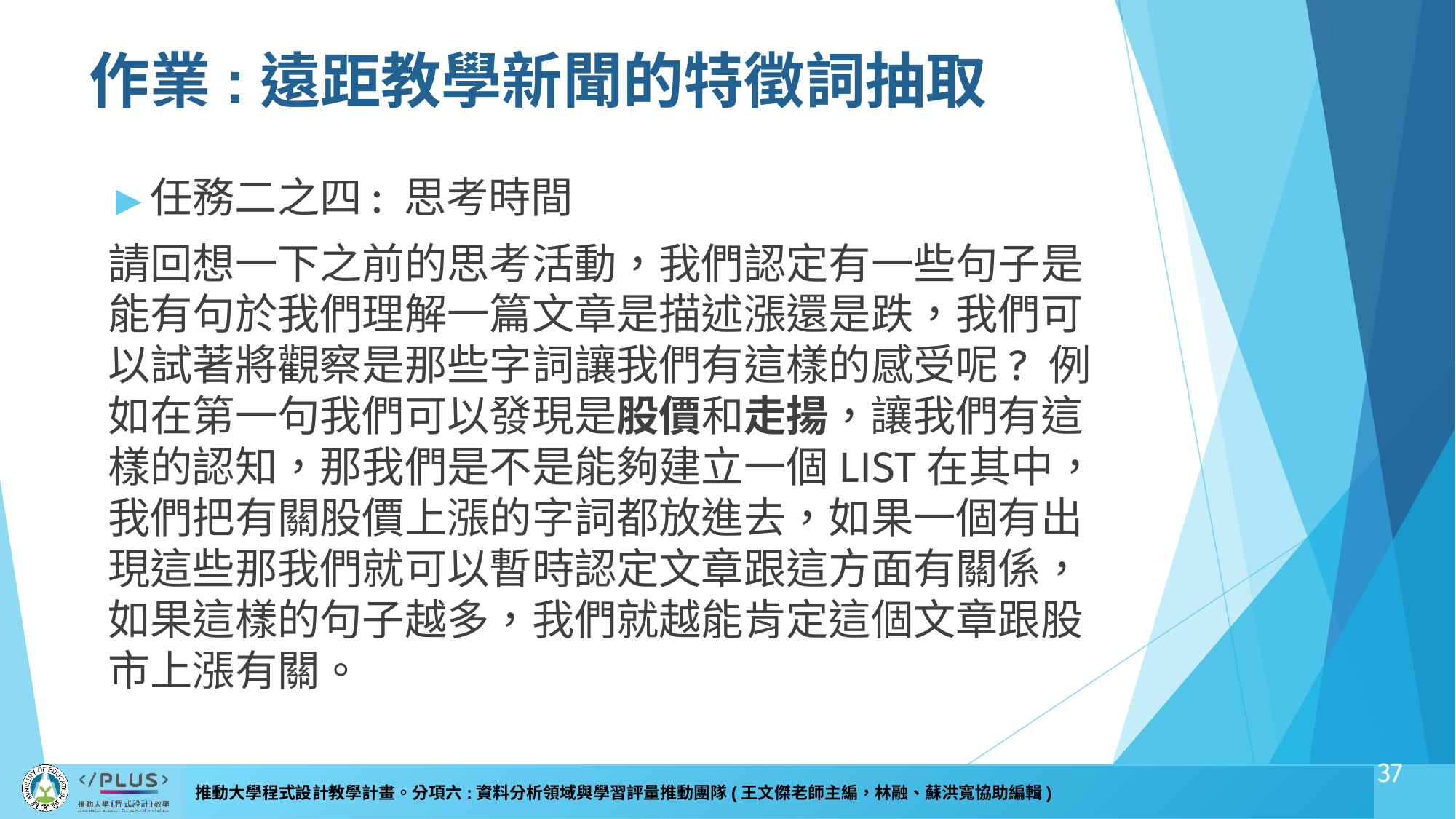

# 作業:遠距教學新聞的特徵詞抽取
任務二之四: 思考時間
請回想一下之前的思考活動，我們認定有一些句子是能有句於我們理解一篇文章是描述漲還是跌，我們可以試著將觀察是那些字詞讓我們有這樣的感受呢? 例如在第一句我們可以發現是股價和走揚，讓我們有這樣的認知，那我們是不是能夠建立一個LIST在其中，我們把有關股價上漲的字詞都放進去，如果一個有出現這些那我們就可以暫時認定文章跟這方面有關係，如果這樣的句子越多，我們就越能肯定這個文章跟股市上漲有關。

37